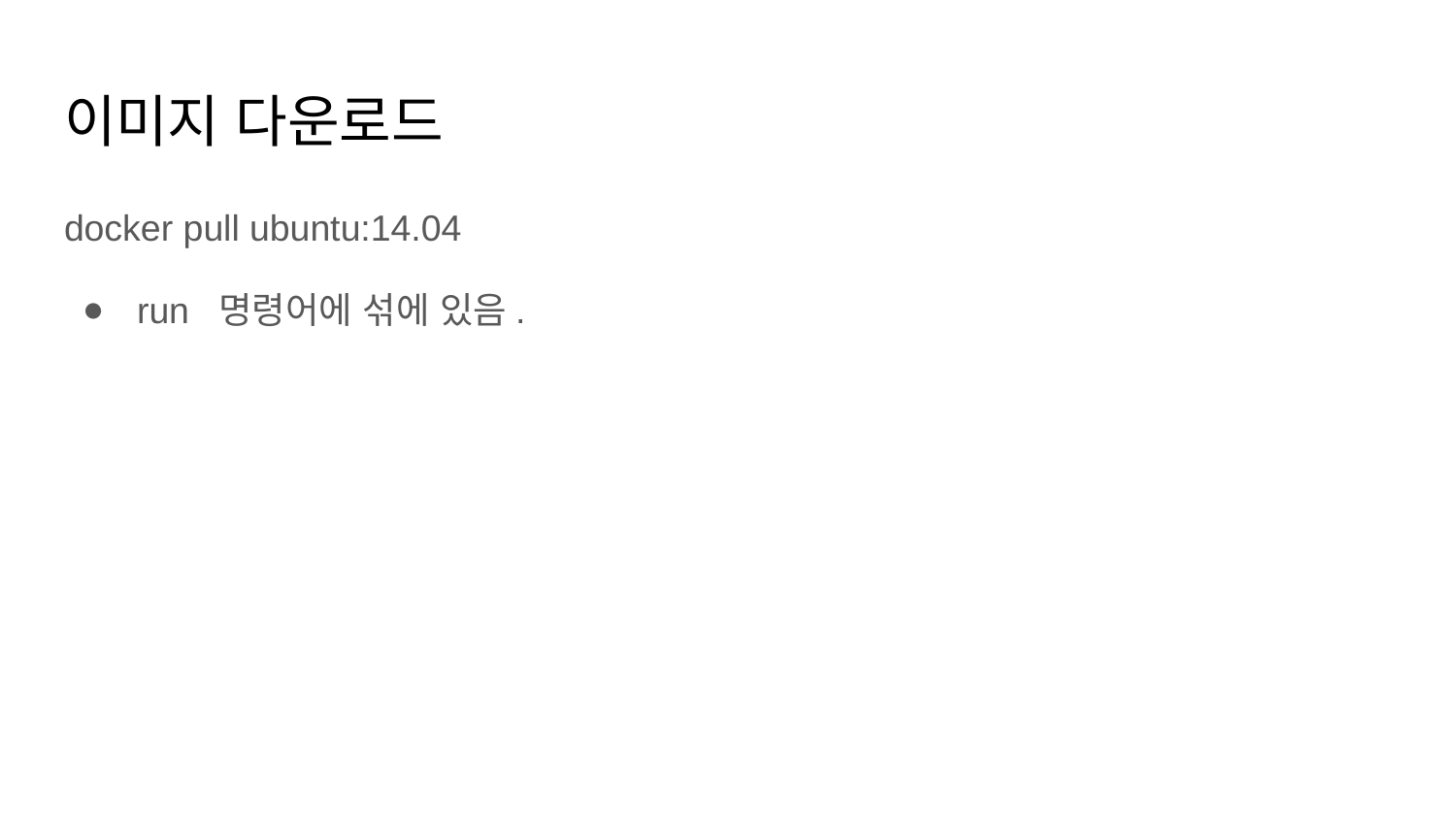

# 이미지 다운로드
docker pull ubuntu:14.04
run  명령어에 섞에 있음.